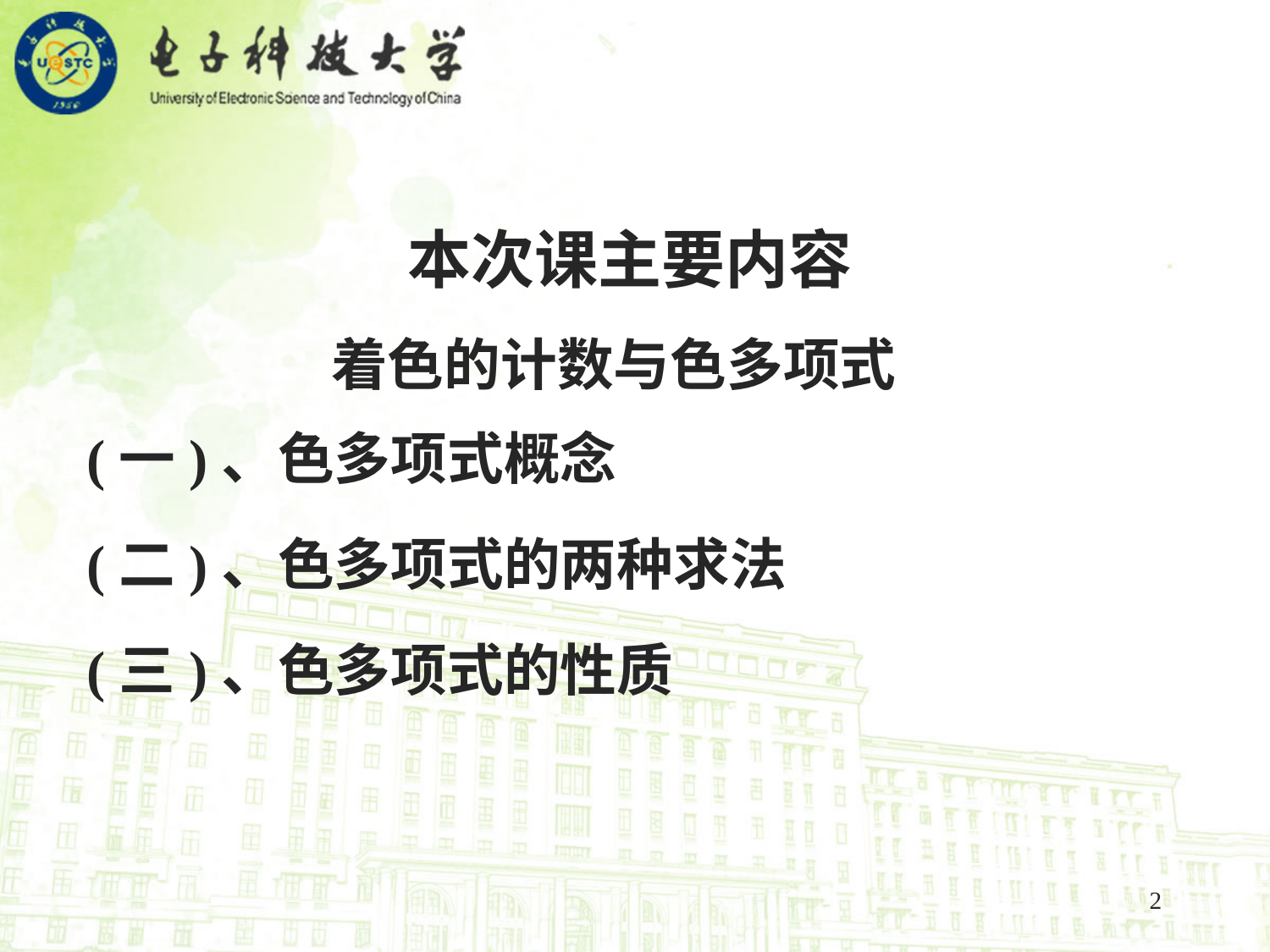

本次课主要内容
着色的计数与色多项式
(一)、色多项式概念
(二)、色多项式的两种求法
(三)、色多项式的性质
2